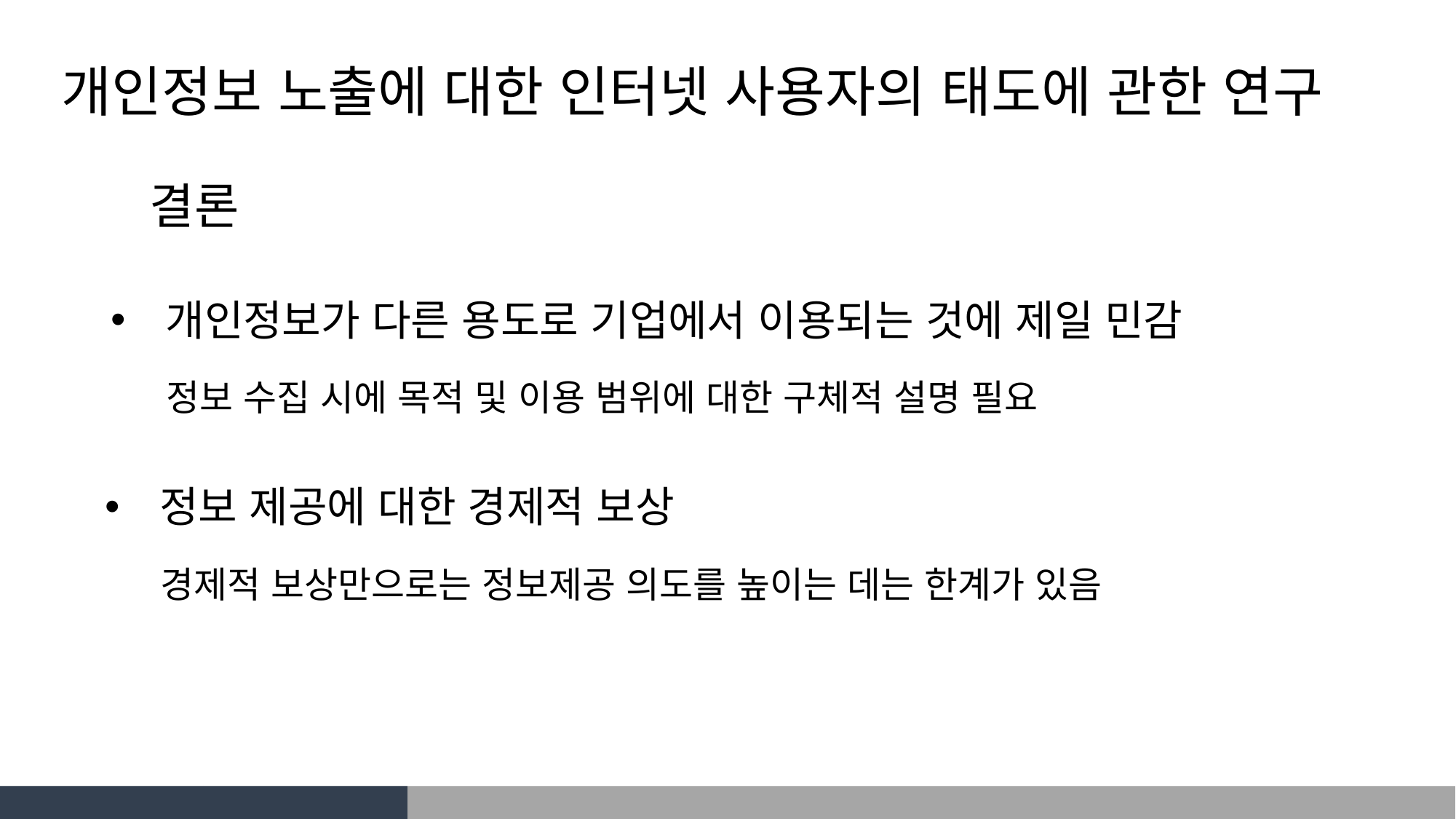

개인정보 노출에 대한 인터넷 사용자의 태도에 관한 연구
  결론
개인정보가 다른 용도로 기업에서 이용되는 것에 제일 민감
    정보 수집 시에 목적 및 이용 범위에 대한 구체적 설명 필요
정보 제공에 대한 경제적 보상
    경제적 보상만으로는 정보제공 의도를 높이는 데는 한계가 있음